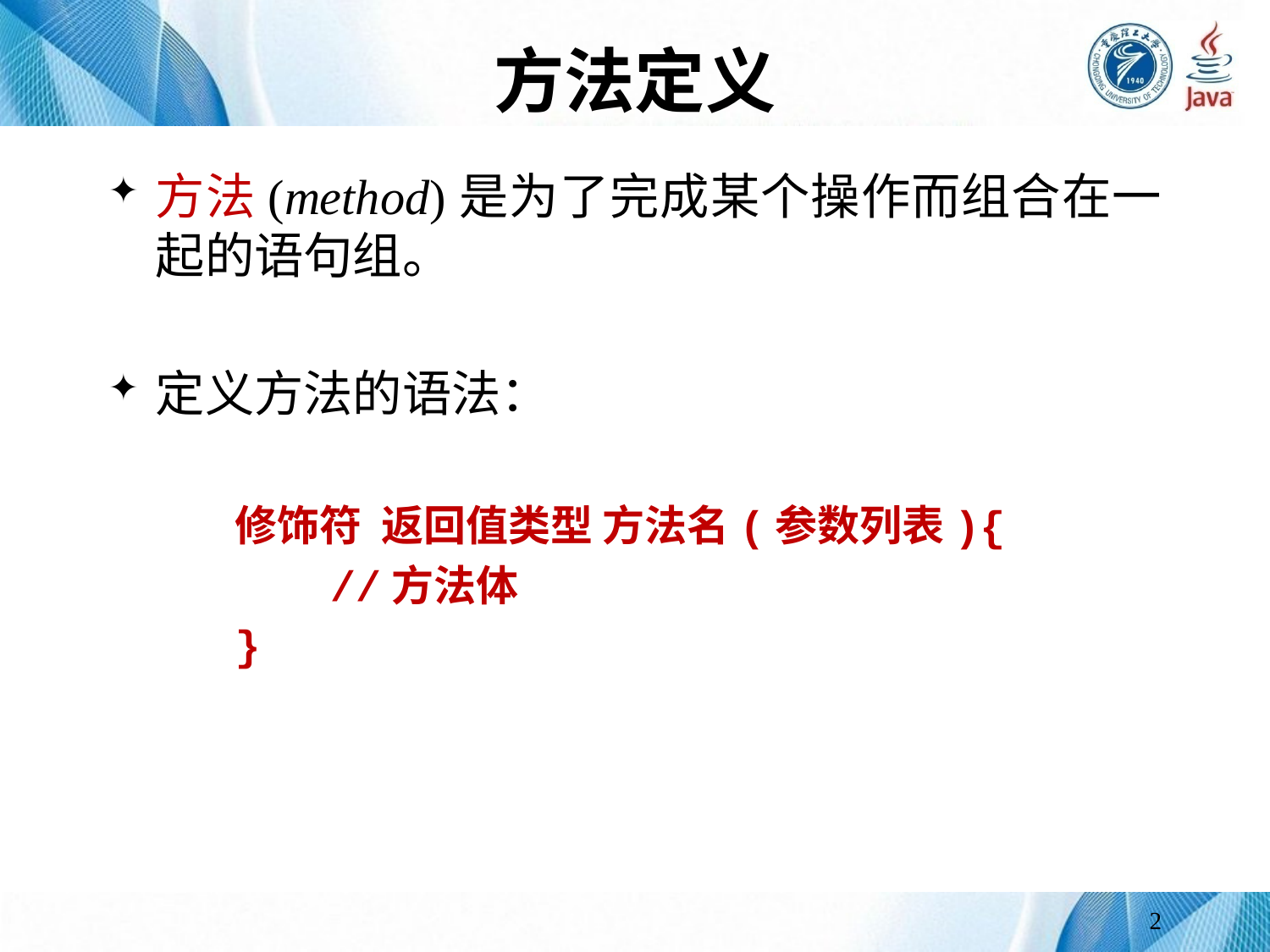

# 方法定义
方法(method)是为了完成某个操作而组合在一起的语句组。

定义方法的语法：

修饰符  返回值类型 方法名(参数列表){
	//方法体
}
2